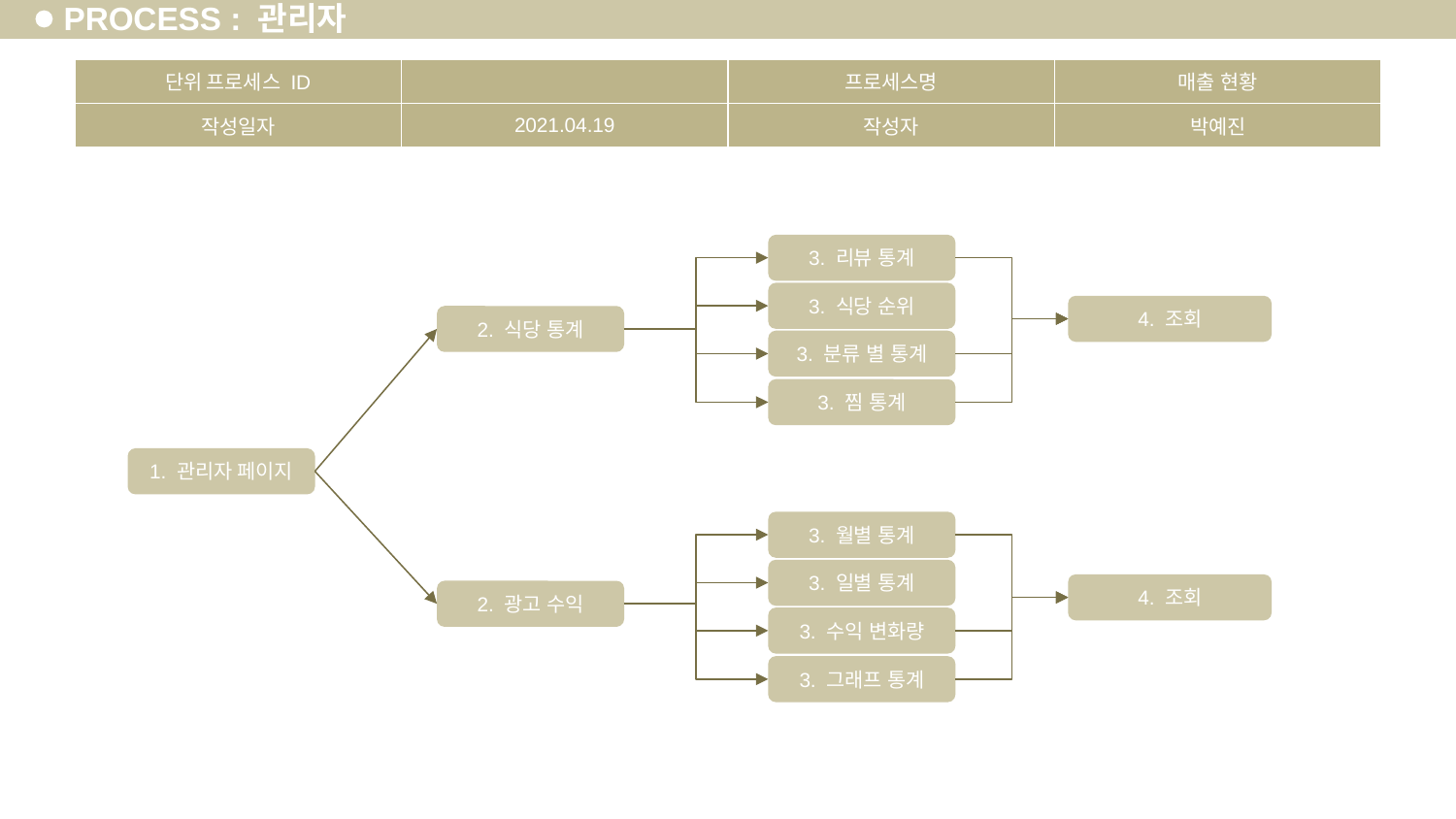

PROCESS : 관리자
| 단위 프로세스 ID |  | 프로세스명 | 매출 현황 |
| --- | --- | --- | --- |
| 작성일자 | 2021.04.19 | 작성자 | 박예진 |
3. 리뷰 통계
3. 식당 순위
4. 조회
2. 식당 통계
3. 분류 별 통계
3. 찜 통계
1. 관리자 페이지
3. 월별 통계
3. 일별 통계
4. 조회
2. 광고 수익
3. 수익 변화량
3. 그래프 통계